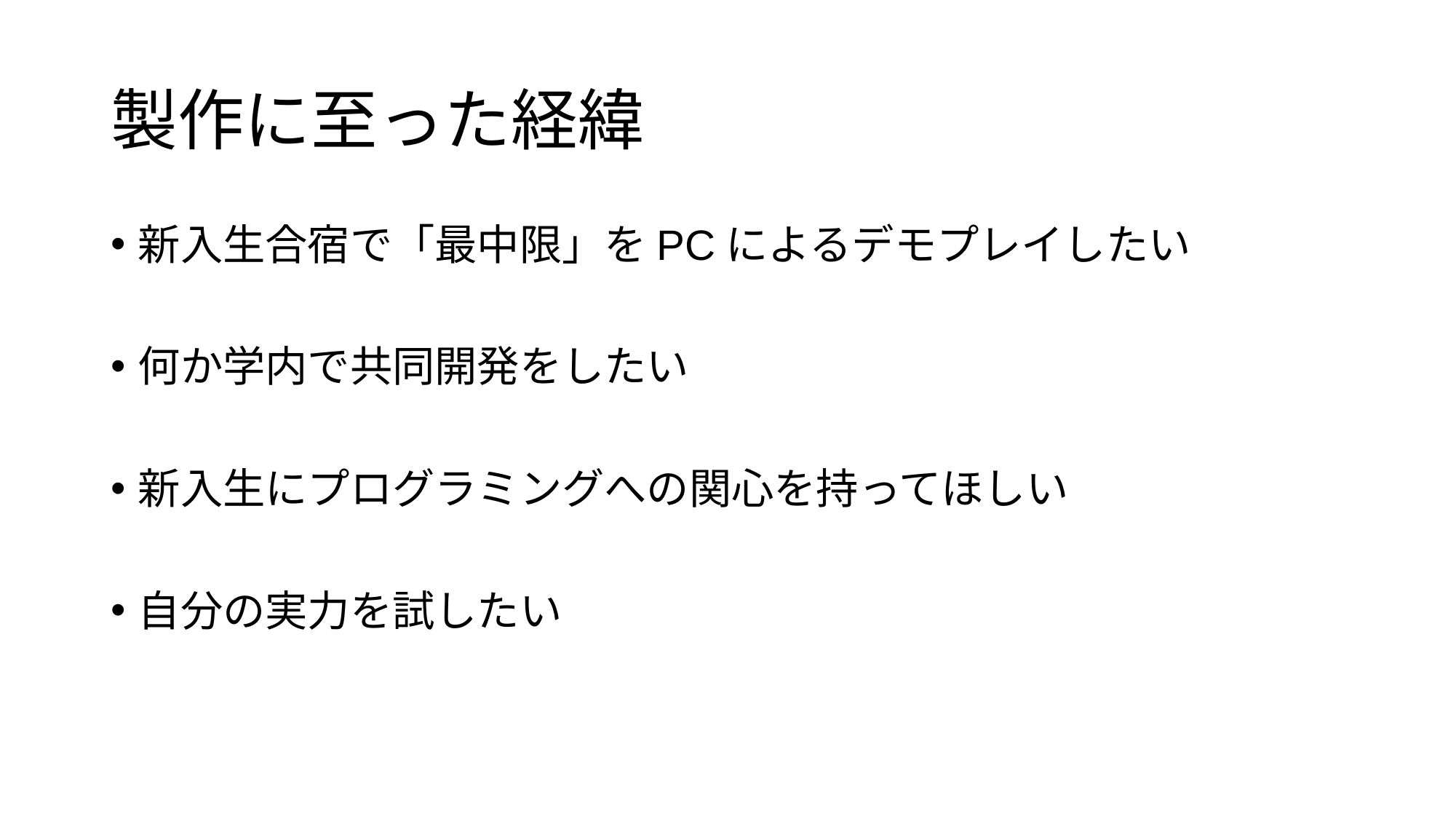

# 製作に至った経緯
新入生合宿で「最中限」をPCによるデモプレイしたい

何か学内で共同開発をしたい

新入生にプログラミングへの関心を持ってほしい

自分の実力を試したい